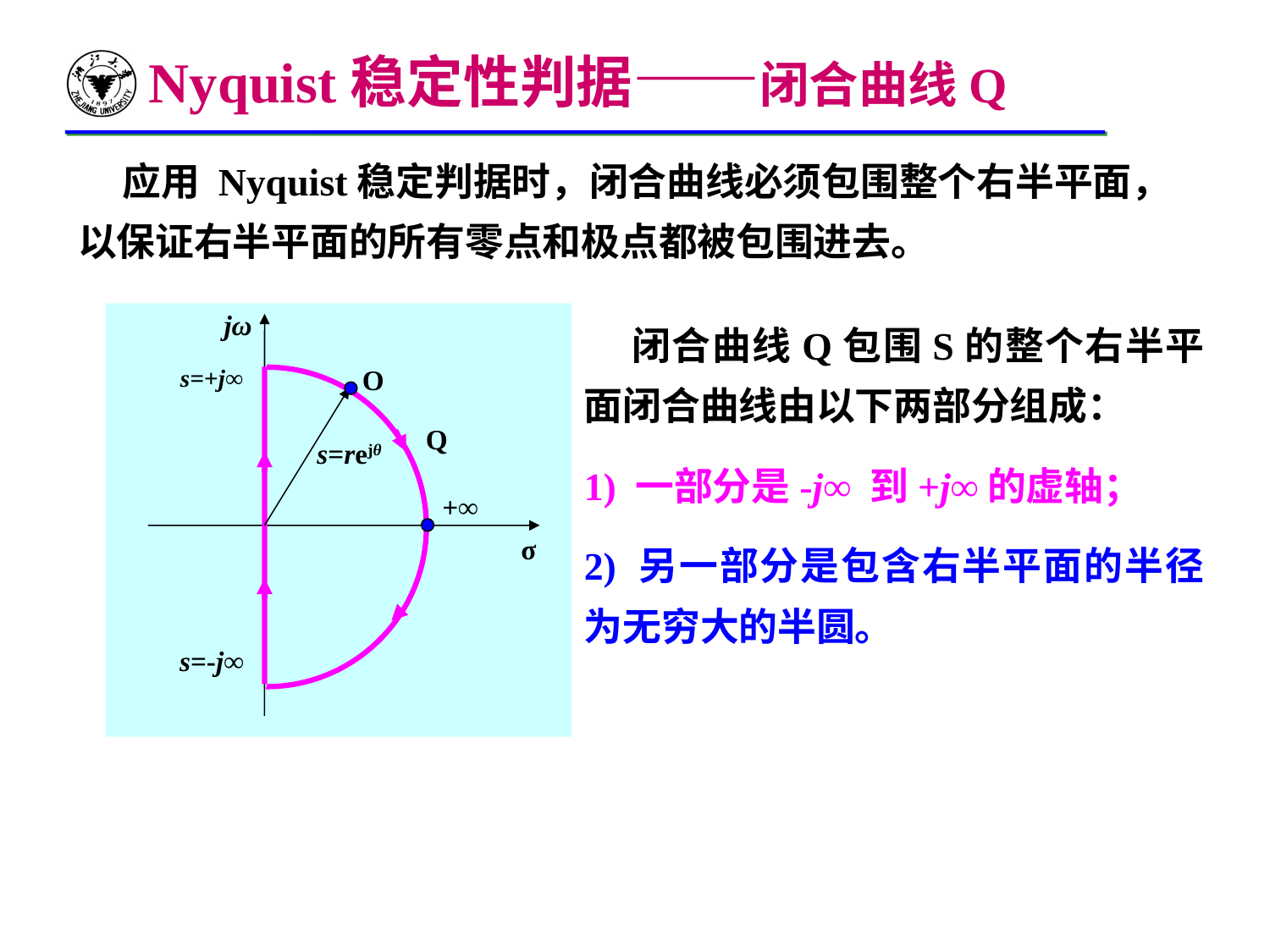

Nyquist稳定性判据——闭合曲线Q
    应用 Nyquist稳定判据时，闭合曲线必须包围整个右半平面，以保证右半平面的所有零点和极点都被包围进去。
jω

s=+j∞
O

Q
s=rejθ

+∞

σ

s=-j∞
    闭合曲线Q包围S的整个右半平面闭合曲线由以下两部分组成：
1) 一部分是-j∞ 到+j∞的虚轴；
2) 另一部分是包含右半平面的半径为无穷大的半圆。